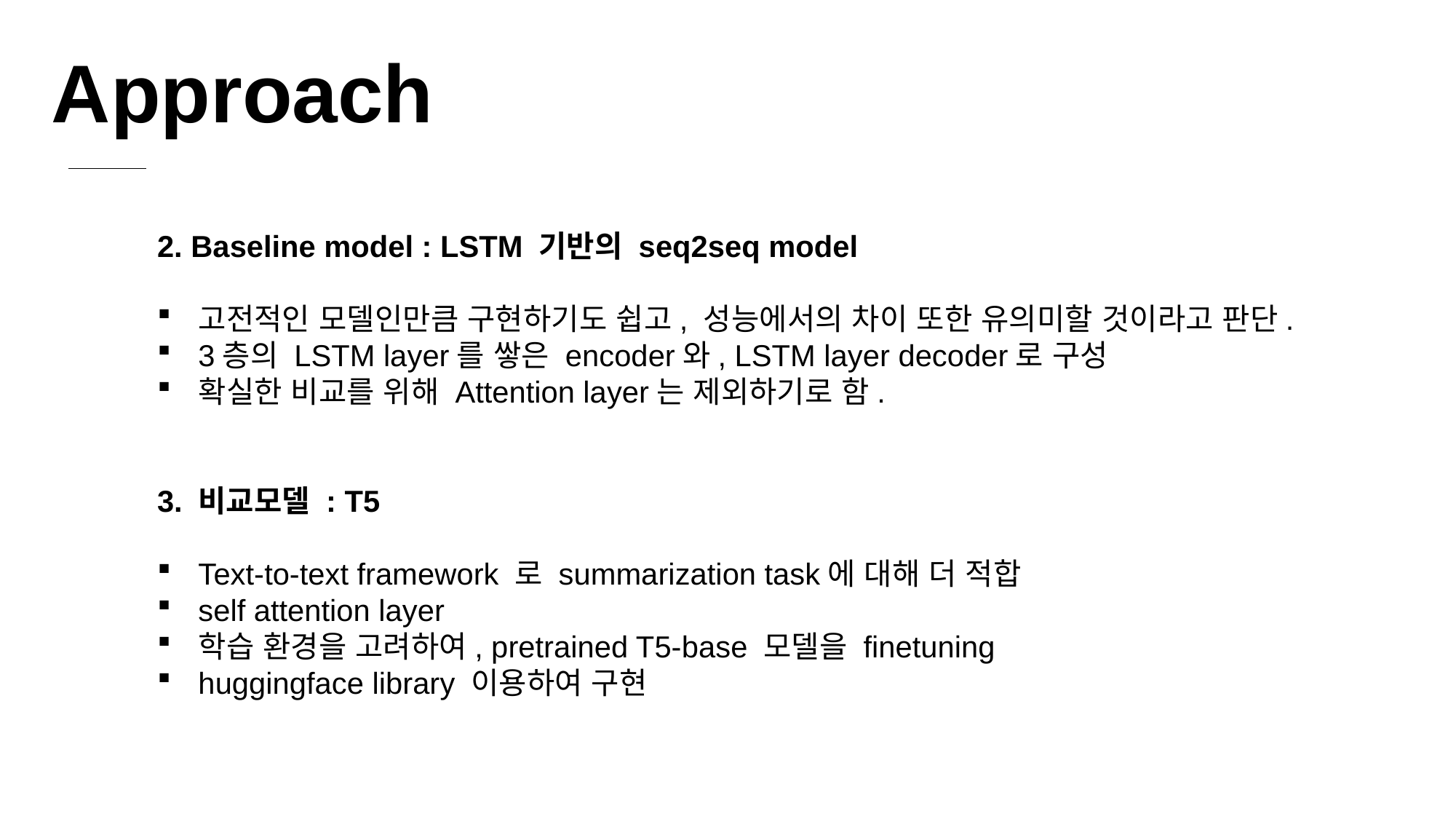

Approach
2. Baseline model : LSTM 기반의 seq2seq model

고전적인 모델인만큼 구현하기도 쉽고, 성능에서의 차이 또한 유의미할 것이라고 판단.
3층의 LSTM layer를 쌓은 encoder와, LSTM layer decoder로 구성
확실한 비교를 위해 Attention layer는 제외하기로 함.

3. 비교모델 : T5

Text-to-text framework 로 summarization task에 대해 더 적합
self attention layer
학습 환경을 고려하여, pretrained T5-base 모델을 finetuning
huggingface library 이용하여 구현